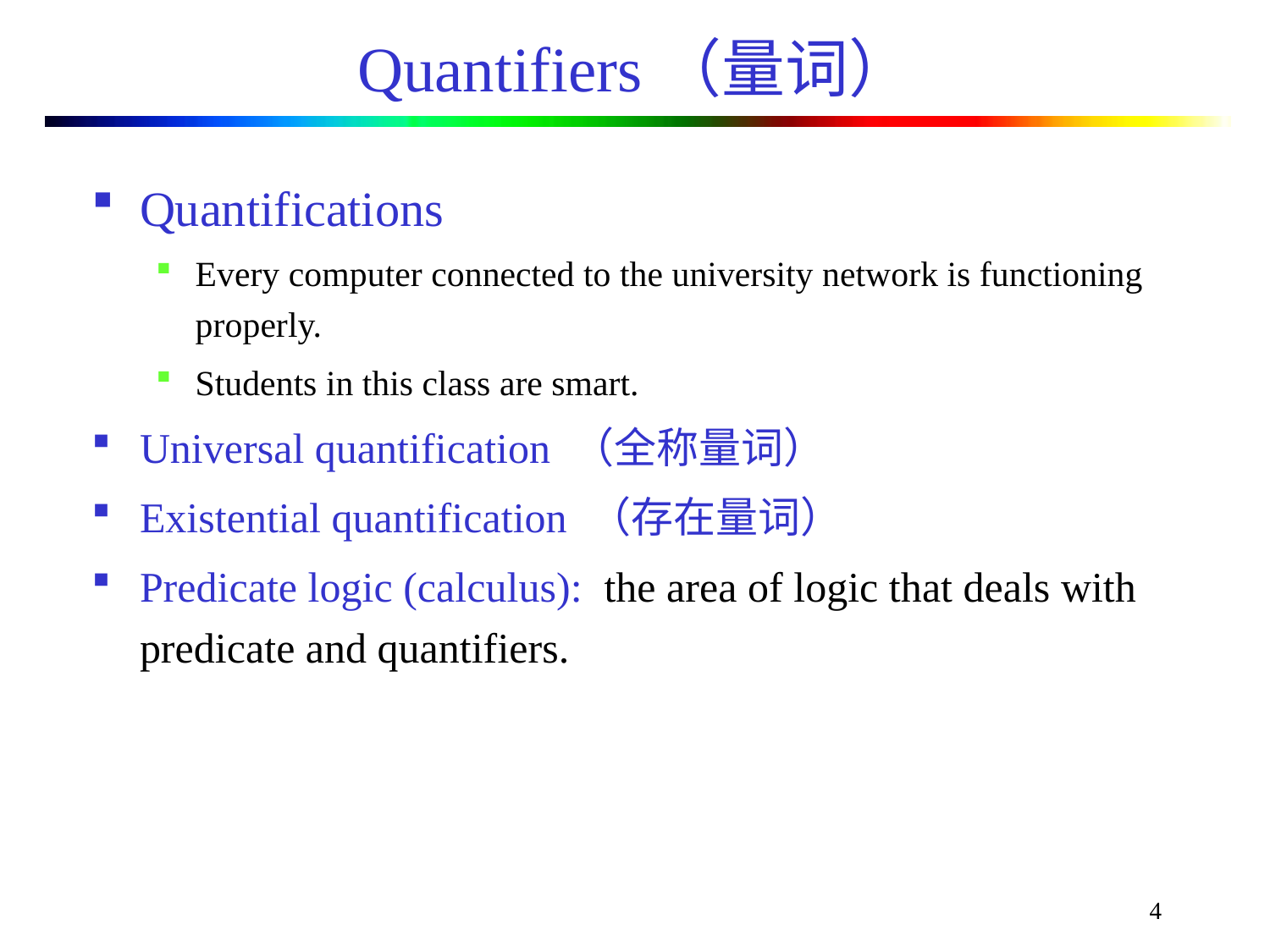

# Quantifiers（量词）
Quantifications
Every computer connected to the university network is functioning properly.
Students in this class are smart.
Universal quantification （全称量词）
Existential quantification （存在量词）
Predicate logic (calculus):  the area of logic that deals with predicate and quantifiers.

4